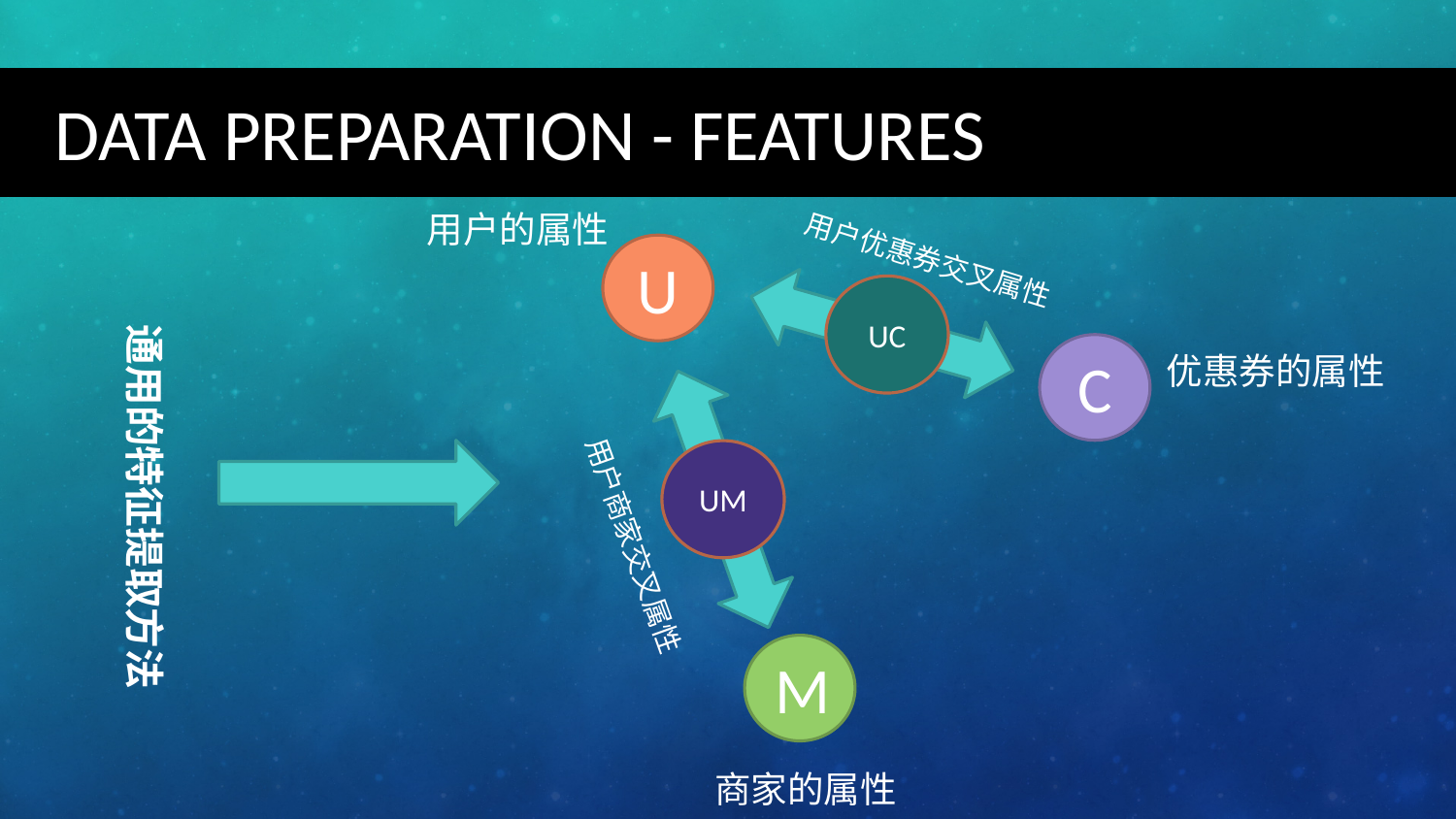

Data Preparation - Features

用户的属性
U
用户优惠券交叉属性
UC
通用的特征提取方法
C
优惠券的属性

UM
用户商家交叉属性
M
商家的属性